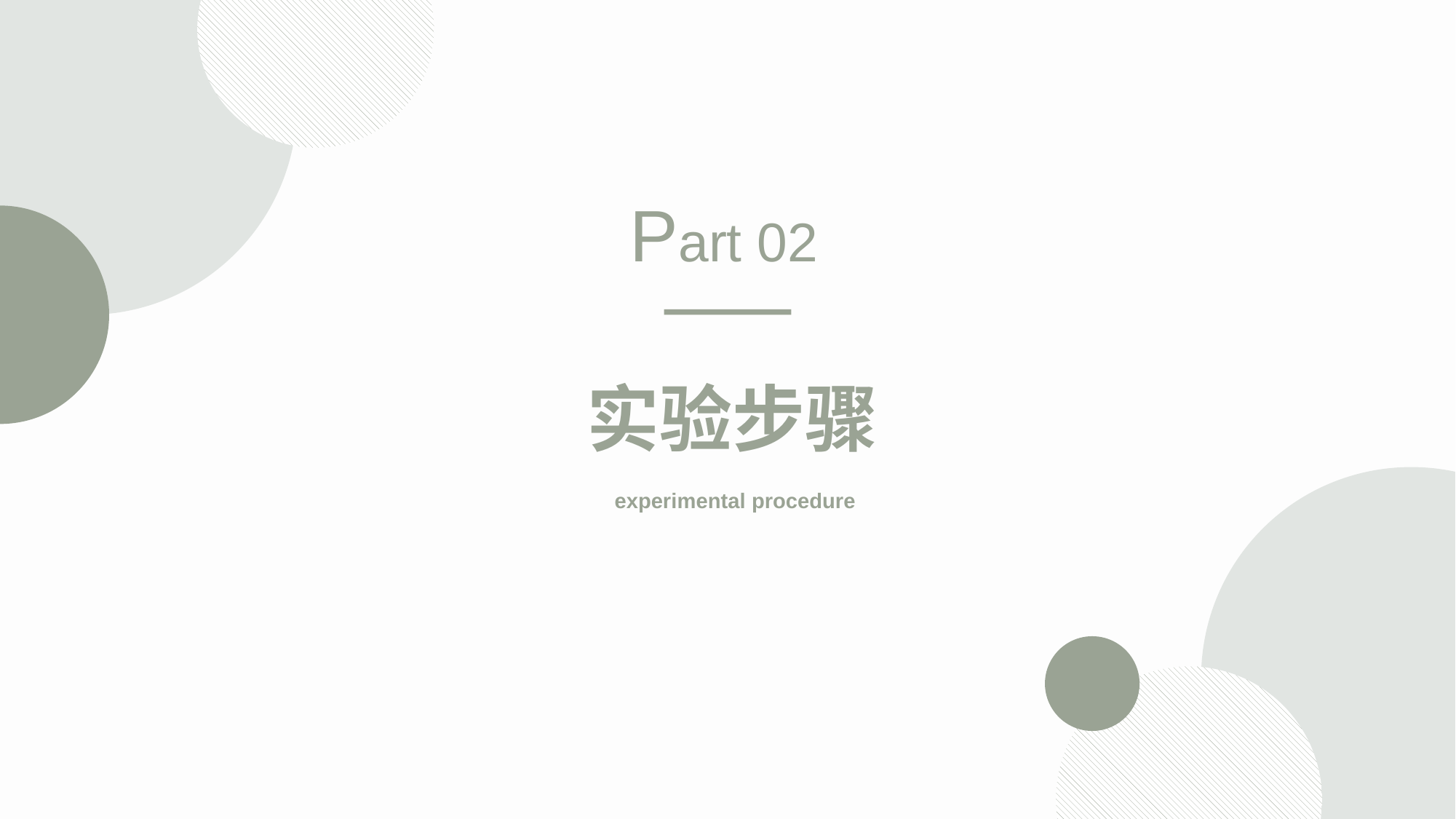

Part 02

实验步骤

 experimental procedure

PPT模板 http://www.1ppt.com/moban/